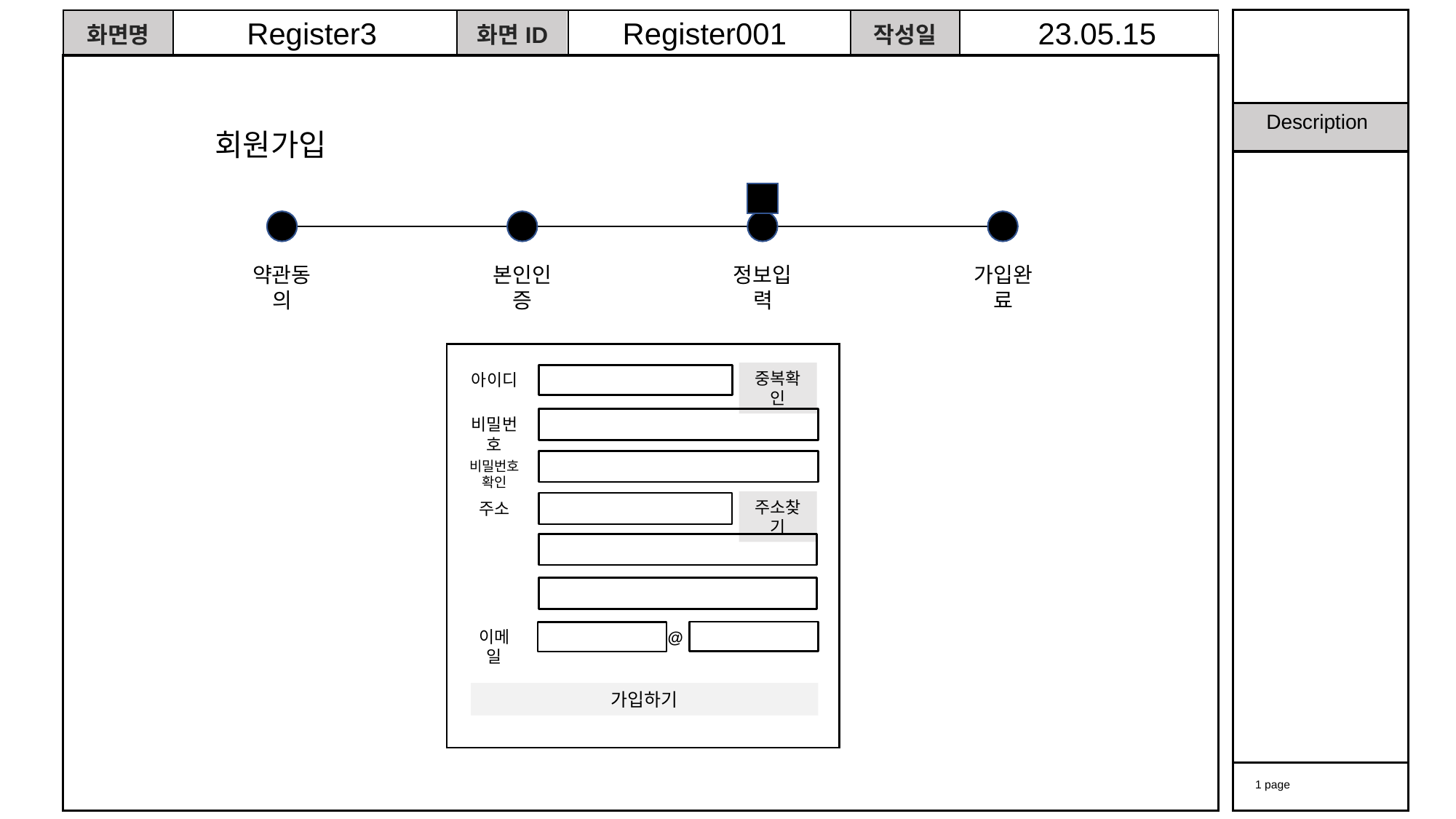

Register3
Register001
23.05.15
회원가입

약관동의
본인인증
정보입력
가입완료

중복확인
아이디

비밀번호

비밀번호 확인
주소찾기
주소

가입하기
이메일

@